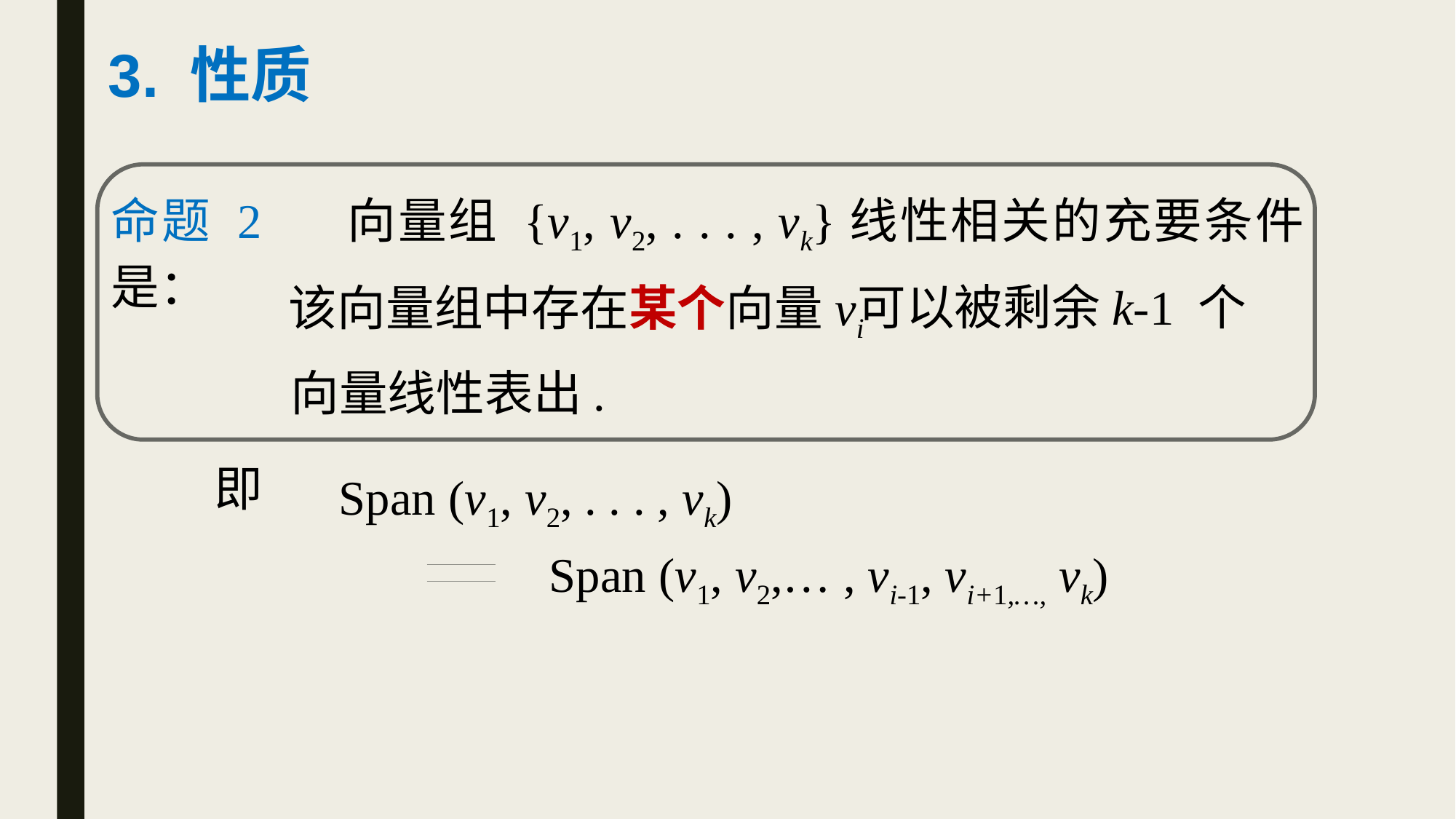

# 3. 性质

命题 2     向量组 {v1, v2, . . . , vk}线性相关的充要条件是：
可以被剩余k-1 个
该向量组中存在某个向量vi
向量线性表出.
即
Span (v1, v2, . . . , vk)
Span (v1, v2,… , vi-1, vi+1,…, vk)